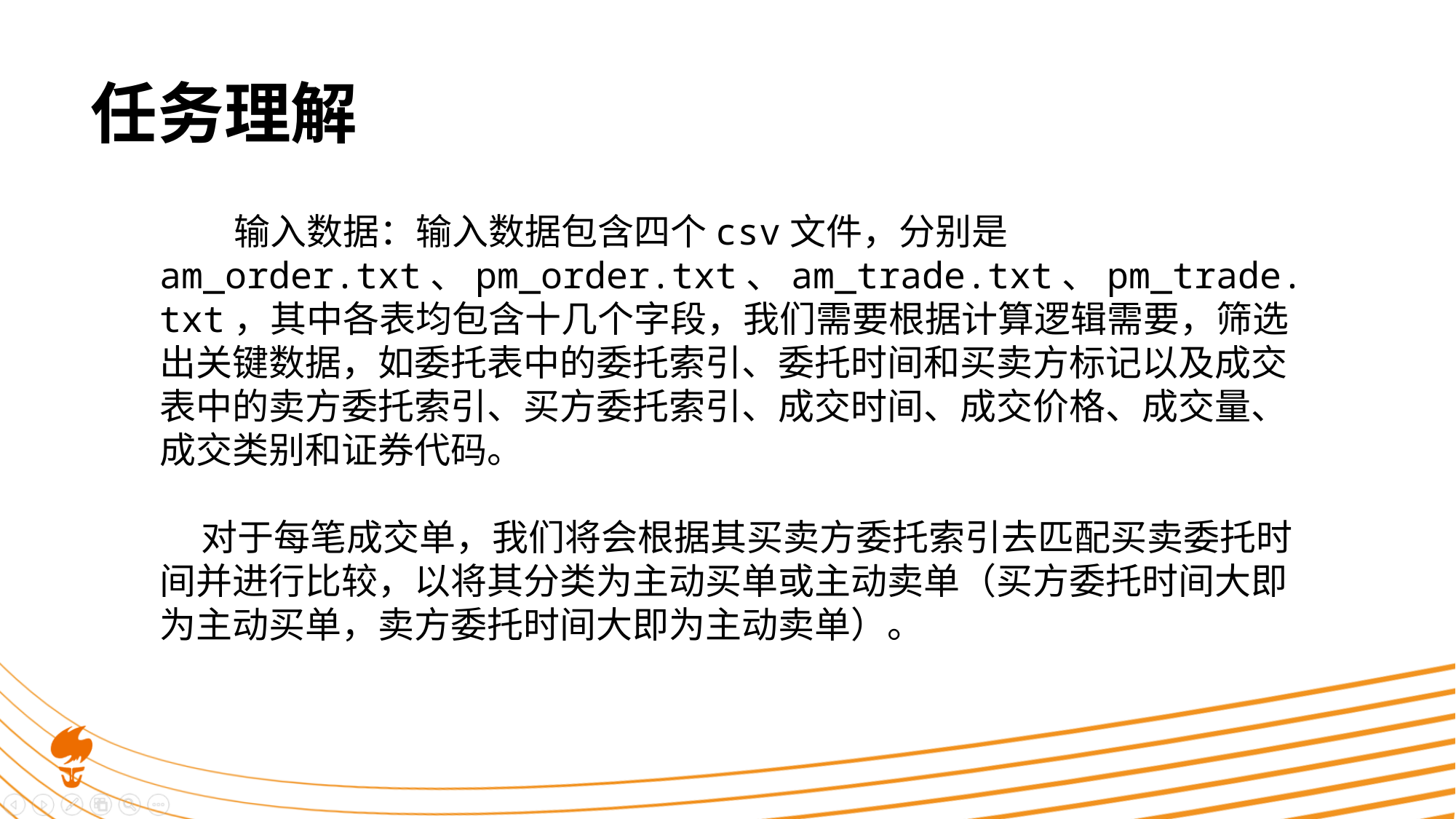

任务理解

           输入数据：输入数据包含四个csv文件，分别是am_order.txt、pm_order.txt、am_trade.txt、pm_trade.txt，其中各表均包含十几个字段，我们需要根据计算逻辑需要，筛选出关键数据，如委托表中的委托索引、委托时间和买卖方标记以及成交表中的卖方委托索引、买方委托索引、成交时间、成交价格、成交量、成交类别和证券代码。

    对于每笔成交单，我们将会根据其买卖方委托索引去匹配买卖委托时间并进行比较，以将其分类为主动买单或主动卖单（买方委托时间大即为主动买单，卖方委托时间大即为主动卖单）。